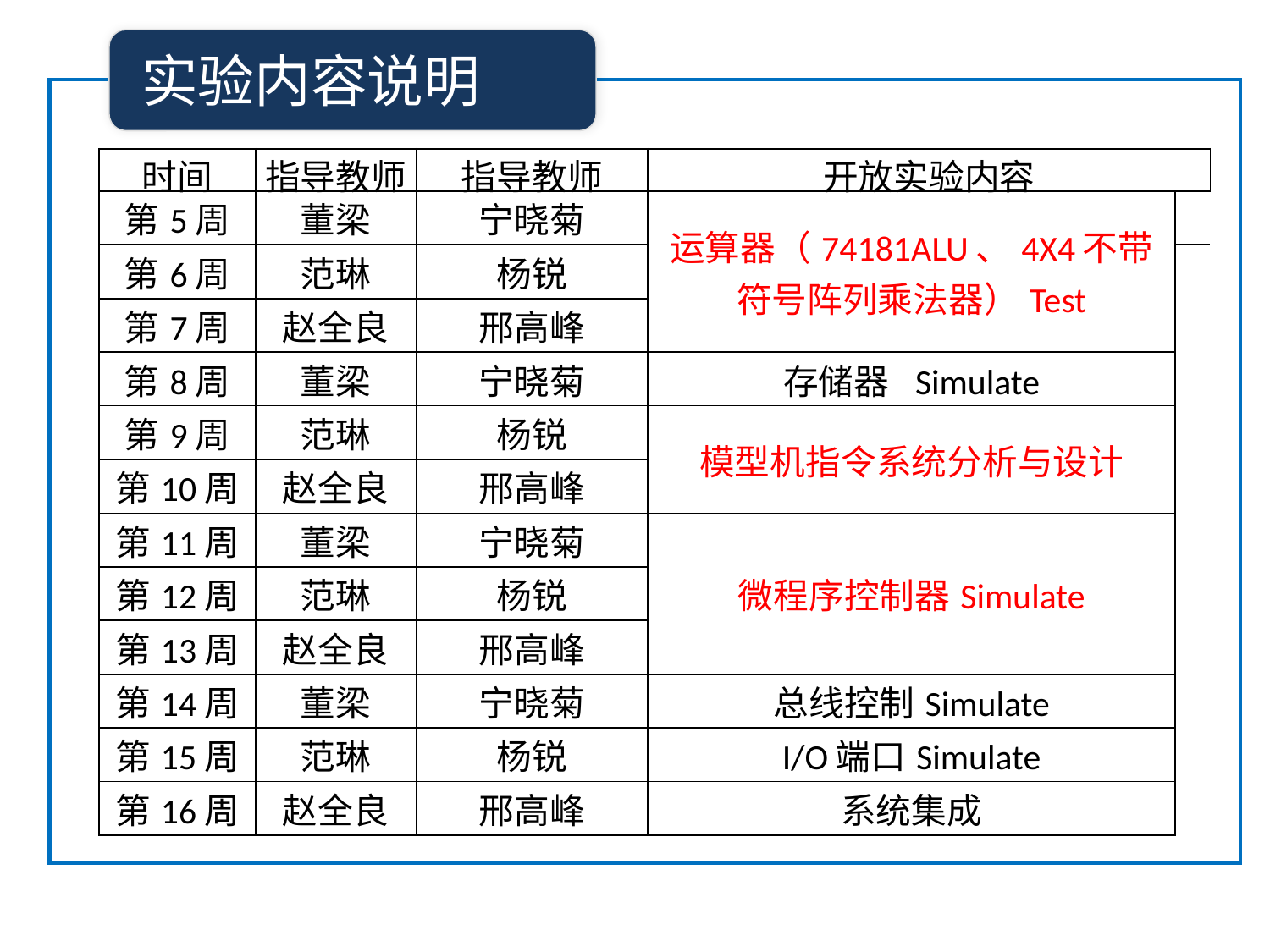

实验内容说明

| 时间 | 指导教师 | 指导教师 | 开放实验内容 |  |
| --- | --- | --- | --- | --- |
| 第5周 | 董梁 | 宁晓菊 | 运算器（74181ALU、4X4不带符号阵列乘法器）Test |  |
| 第6周 | 范琳 | 杨锐 |  |  |
| 第7周 | 赵全良 | 邢高峰 |  |  |
| 第8周 | 董梁 | 宁晓菊 | 存储器 Simulate |  |
| 第9周 | 范琳 | 杨锐 | 模型机指令系统分析与设计 |  |
| 第10周 | 赵全良 | 邢高峰 |  |  |
| 第11周 | 董梁 | 宁晓菊 | 微程序控制器Simulate |  |
| 第12周 | 范琳 | 杨锐 |  |  |
| 第13周 | 赵全良 | 邢高峰 |  |  |
| 第14周 | 董梁 | 宁晓菊 | 总线控制Simulate |  |
| 第15周 | 范琳 | 杨锐 | I/O端口Simulate |  |
| 第16周 | 赵全良 | 邢高峰 | 系统集成 |  |